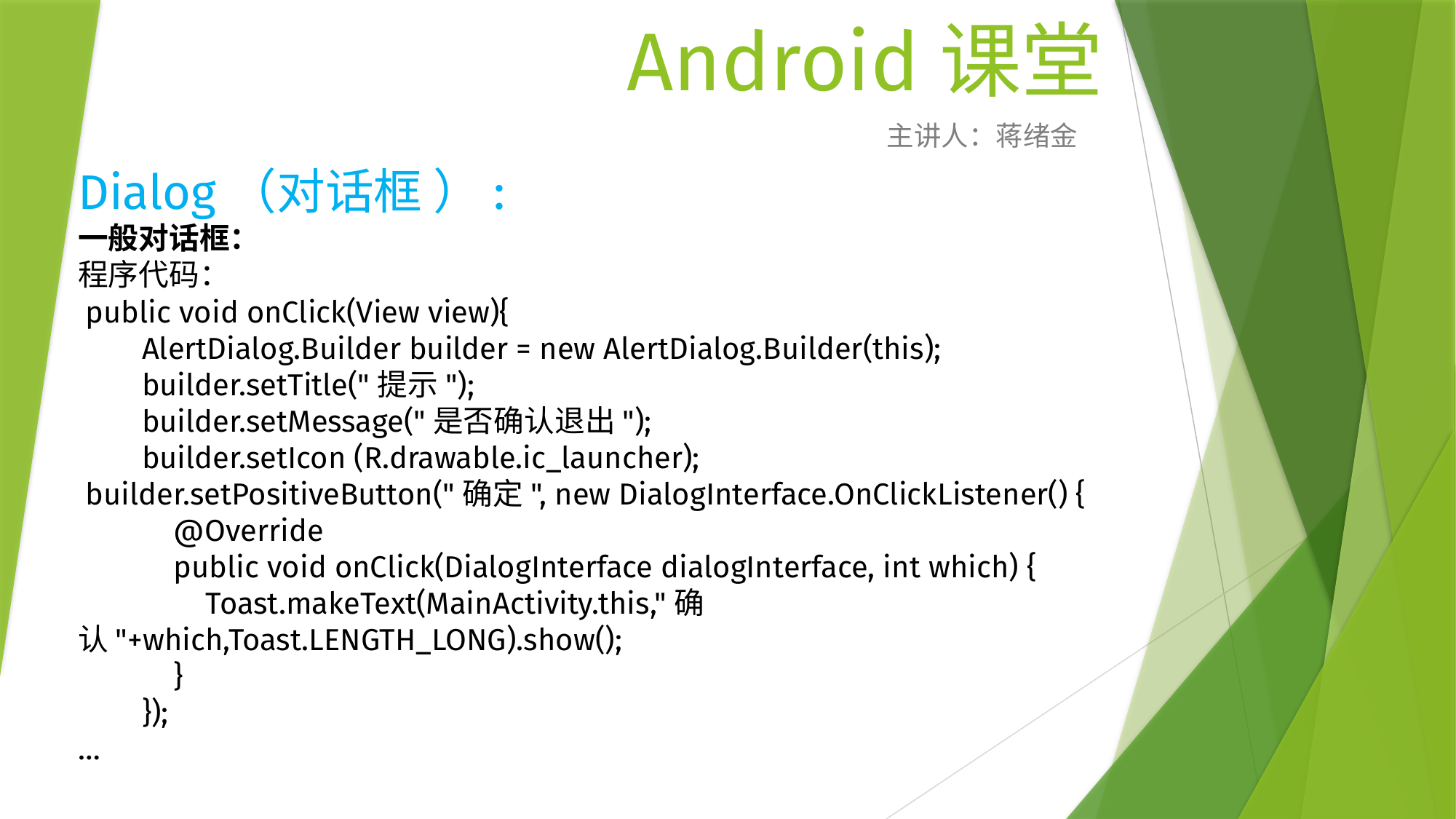

# Android课堂
主讲人：蒋绪金
Dialog（对话框 ）:
一般对话框：
程序代码：
 public void onClick(View view){
        AlertDialog.Builder builder = new AlertDialog.Builder(this);
        builder.setTitle("提示");
        builder.setMessage("是否确认退出");
        builder.setIcon (R.drawable.ic_launcher);
 builder.setPositiveButton("确定", new DialogInterface.OnClickListener() {
            @Override
            public void onClick(DialogInterface dialogInterface, int which) {
                Toast.makeText(MainActivity.this,"确认"+which,Toast.LENGTH_LONG).show();
            }
        });
…